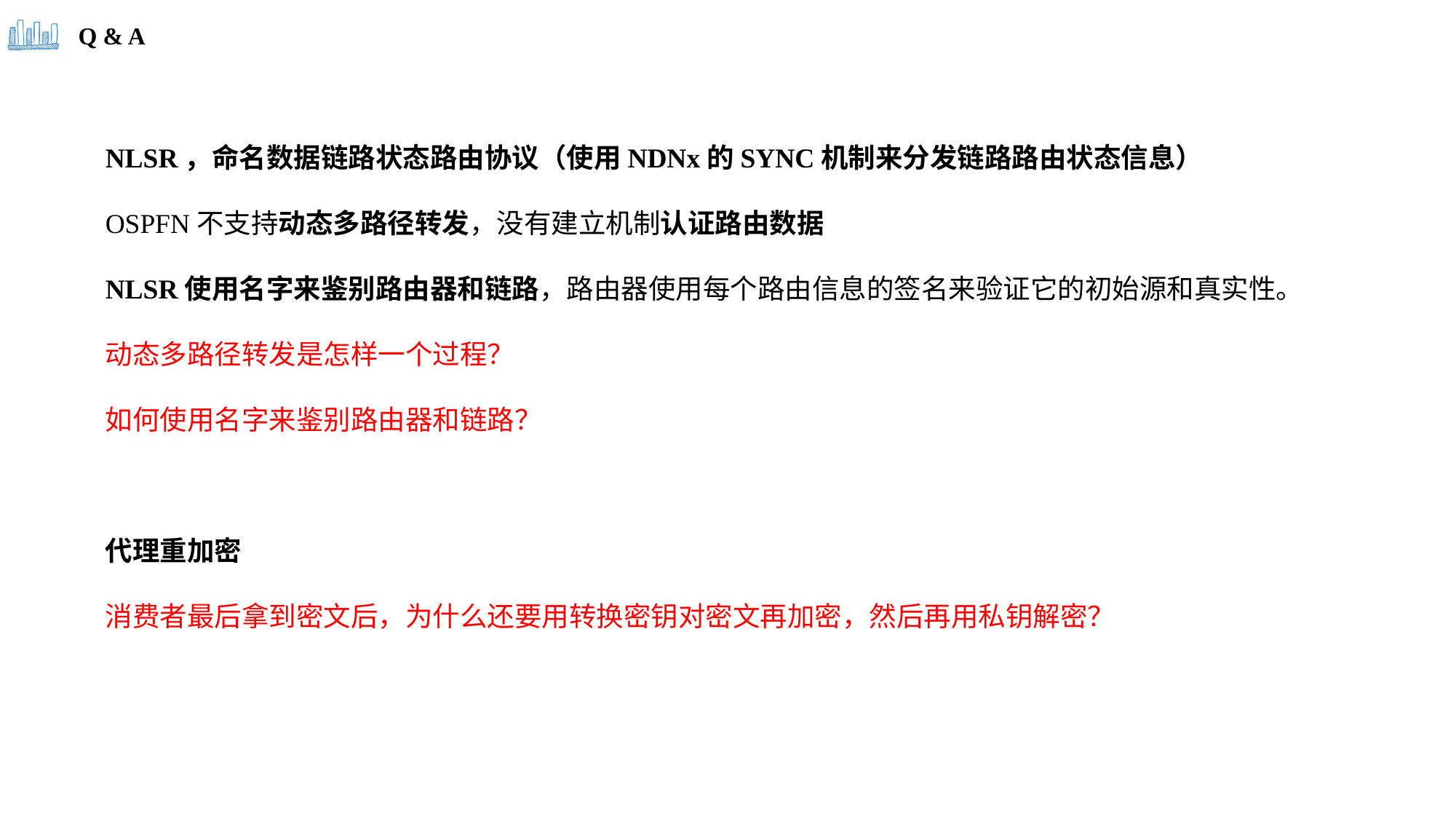

Q & A

NLSR，命名数据链路状态路由协议（使用NDNx的SYNC机制来分发链路路由状态信息）

OSPFN不支持动态多路径转发，没有建立机制认证路由数据

NLSR使用名字来鉴别路由器和链路，路由器使用每个路由信息的签名来验证它的初始源和真实性。

动态多路径转发是怎样一个过程？

如何使用名字来鉴别路由器和链路？

代理重加密

消费者最后拿到密文后，为什么还要用转换密钥对密文再加密，然后再用私钥解密？